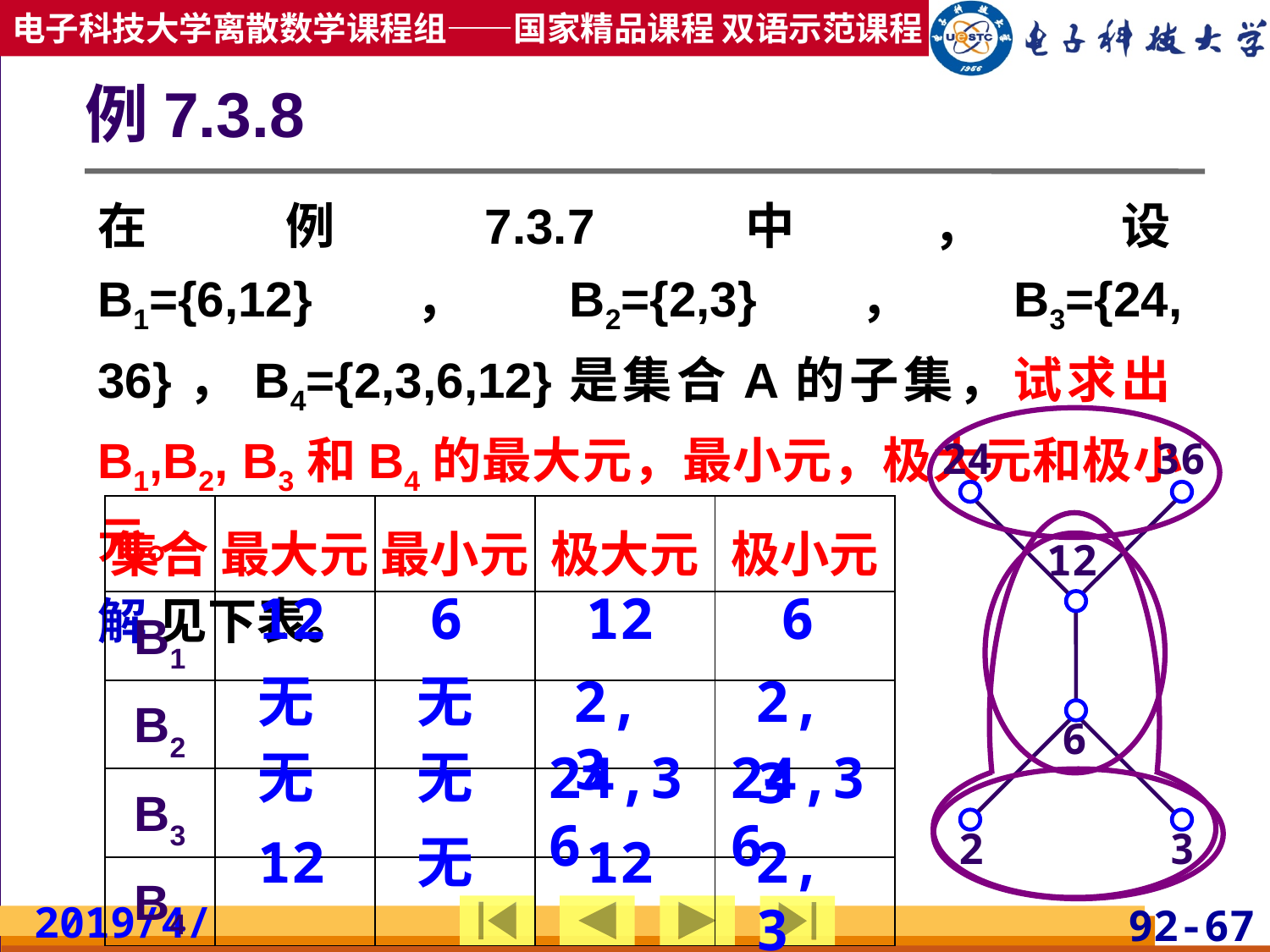

# 例7.3.8
在例7.3.7中，设B1={6,12}，B2={2,3}，B3={24, 36}，B4={2,3,6,12}是集合A的子集，试求出B1,B2, B3和B4的最大元，最小元，极大元和极小元。
解 见下表。

24
36

12

6

2
3
| 集合 | 最大元 | 最小元 | 极大元 | 极小元 |
| --- | --- | --- | --- | --- |
| B1 |  |  |  |  |
| B2 |  |  |  |  |
| B3 |  |  |  |  |
| B4 |  |  |  |  |

12
6
12
6
2,3
无
无
2,3
无
无
24,36
24,36

12
无
12
2,3
2019/4/17